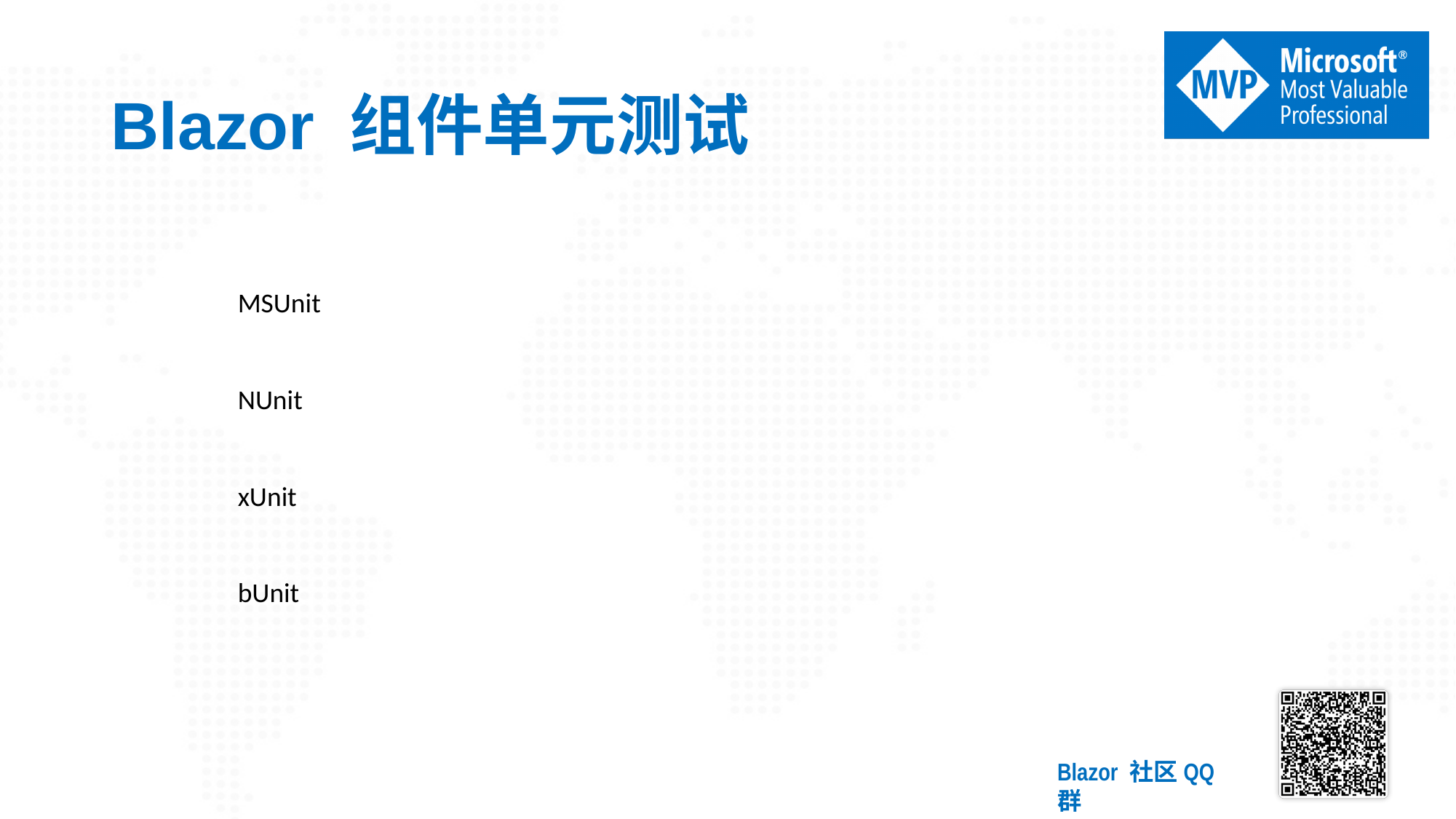

# Blazor 组件单元测试
MSUnit
NUnit
xUnit
bUnit